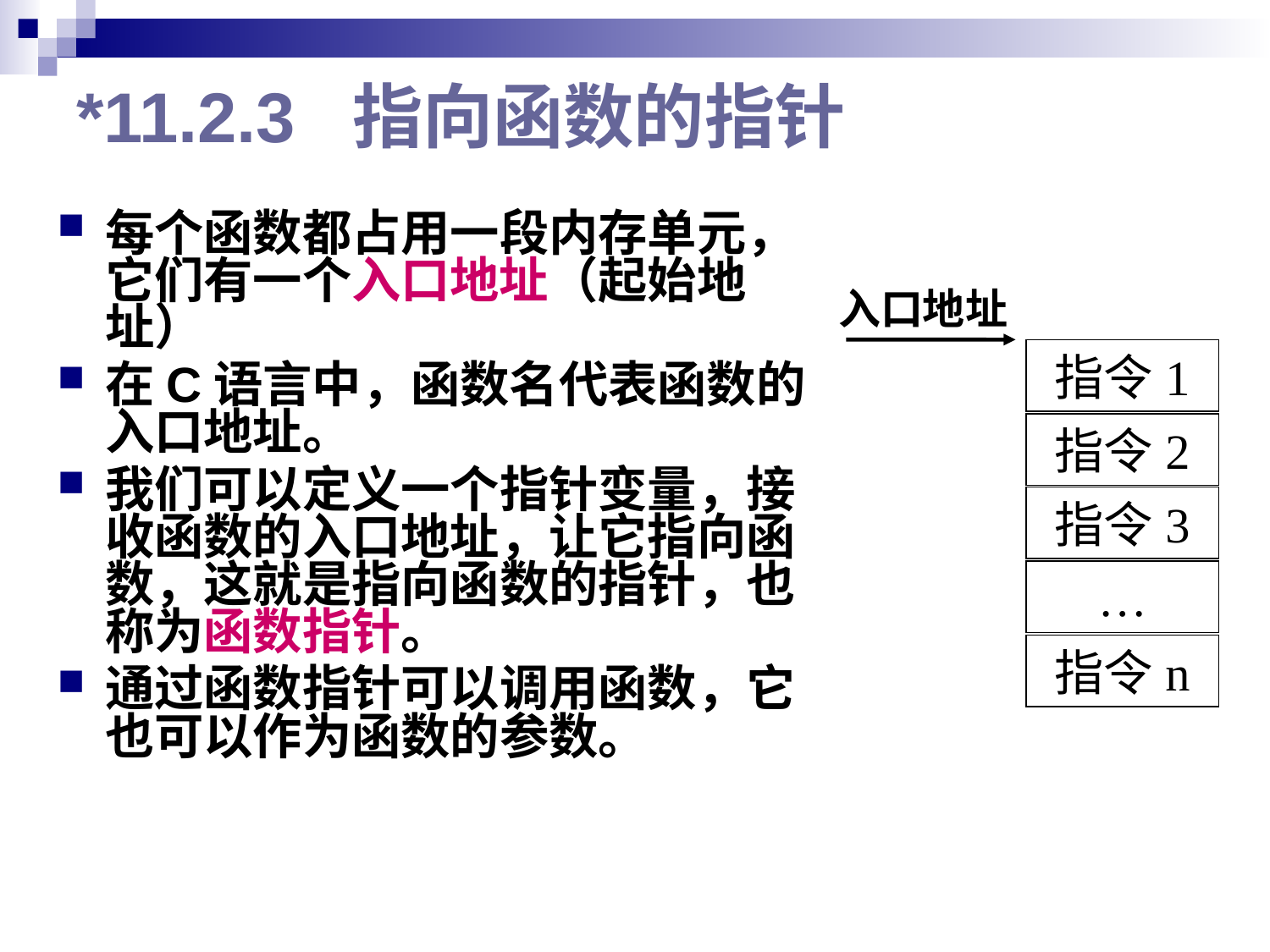

# *11.2.3  指向函数的指针
每个函数都占用一段内存单元，它们有一个入口地址（起始地址）
在C语言中，函数名代表函数的入口地址。
我们可以定义一个指针变量，接收函数的入口地址，让它指向函数，这就是指向函数的指针，也称为函数指针。
通过函数指针可以调用函数，它也可以作为函数的参数。
入口地址

指令1
指令2
指令3
…
指令n